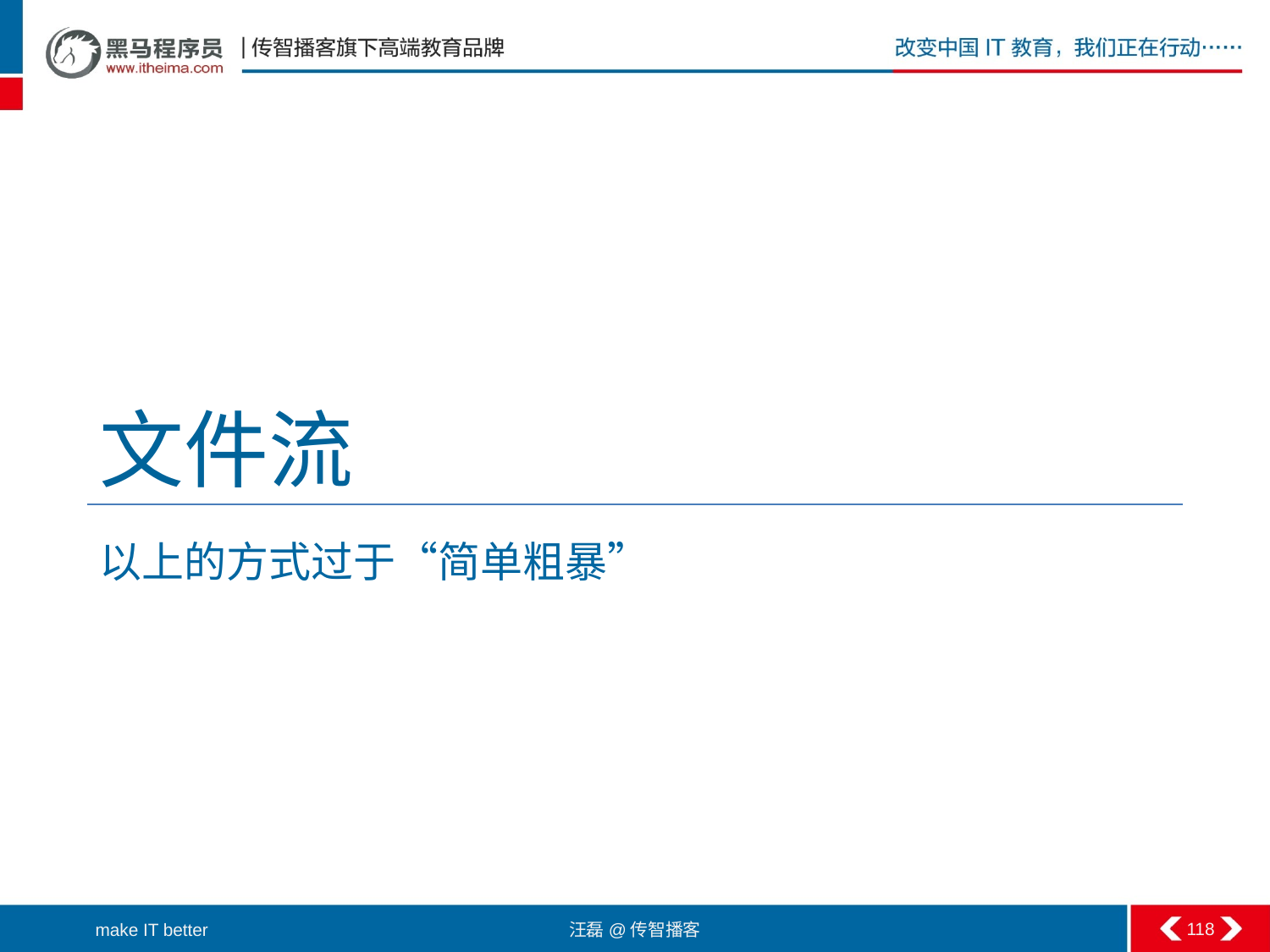

# 文件流
以上的方式过于“简单粗暴”
118
汪磊@传智播客
make IT better